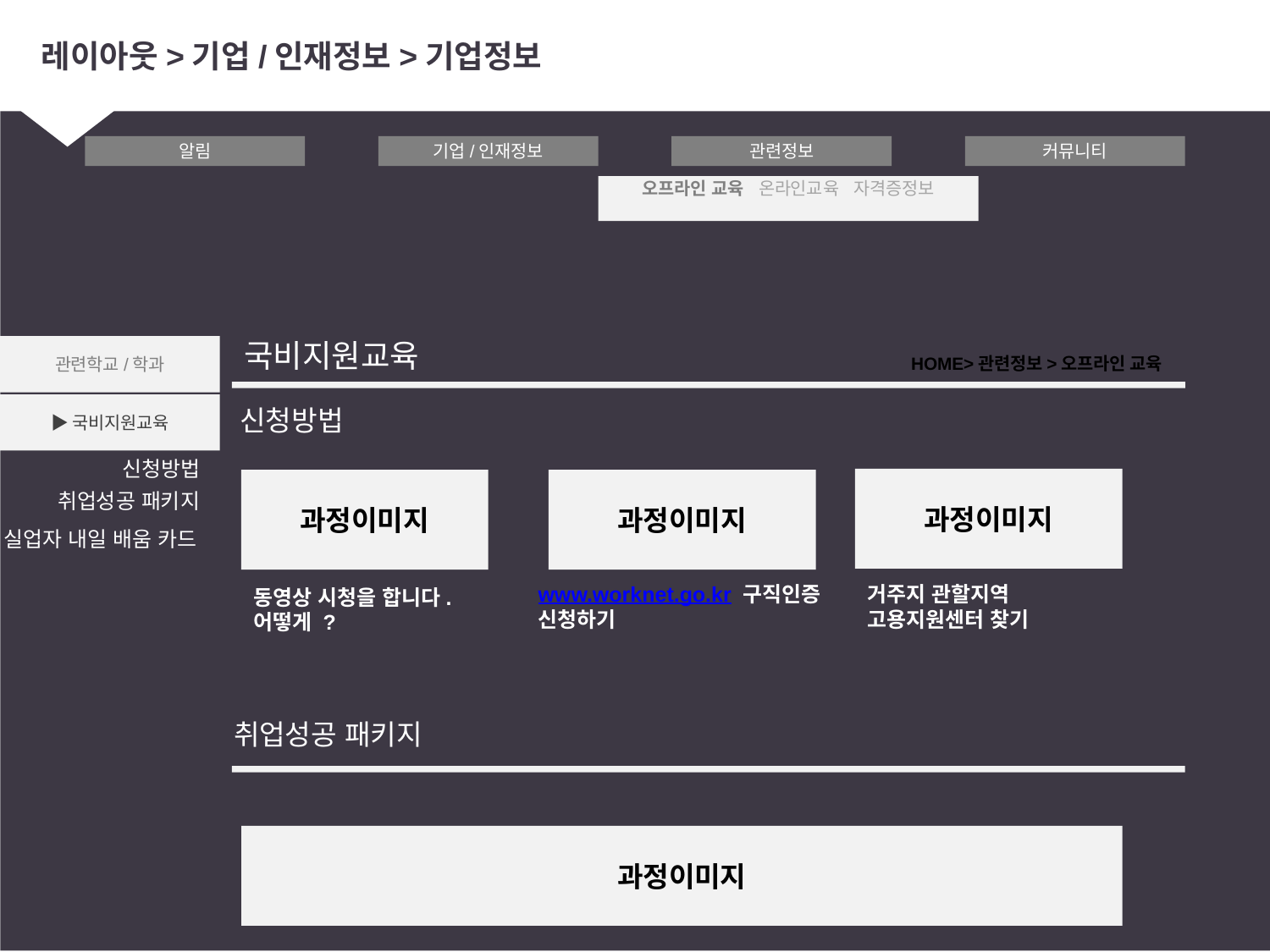

# 레이아웃>기업/인재정보>기업정보
알림
기업/인재정보
관련정보
커뮤니티
오프라인 교육   온라인교육   자격증정보

국비지원교육
관련학교/학과
HOME>관련정보>오프라인 교육

▶국비지원교육
신청방법
신청방법
과정이미지
과정이미지
과정이미지
취업성공 패키지
실업자 내일 배움 카드
거주지 관할지역 고용지원센터 찾기
www.worknet.go.kr 구직인증 신청하기
동영상 시청을 합니다. 어떻게 ?

취업성공 패키지

과정이미지